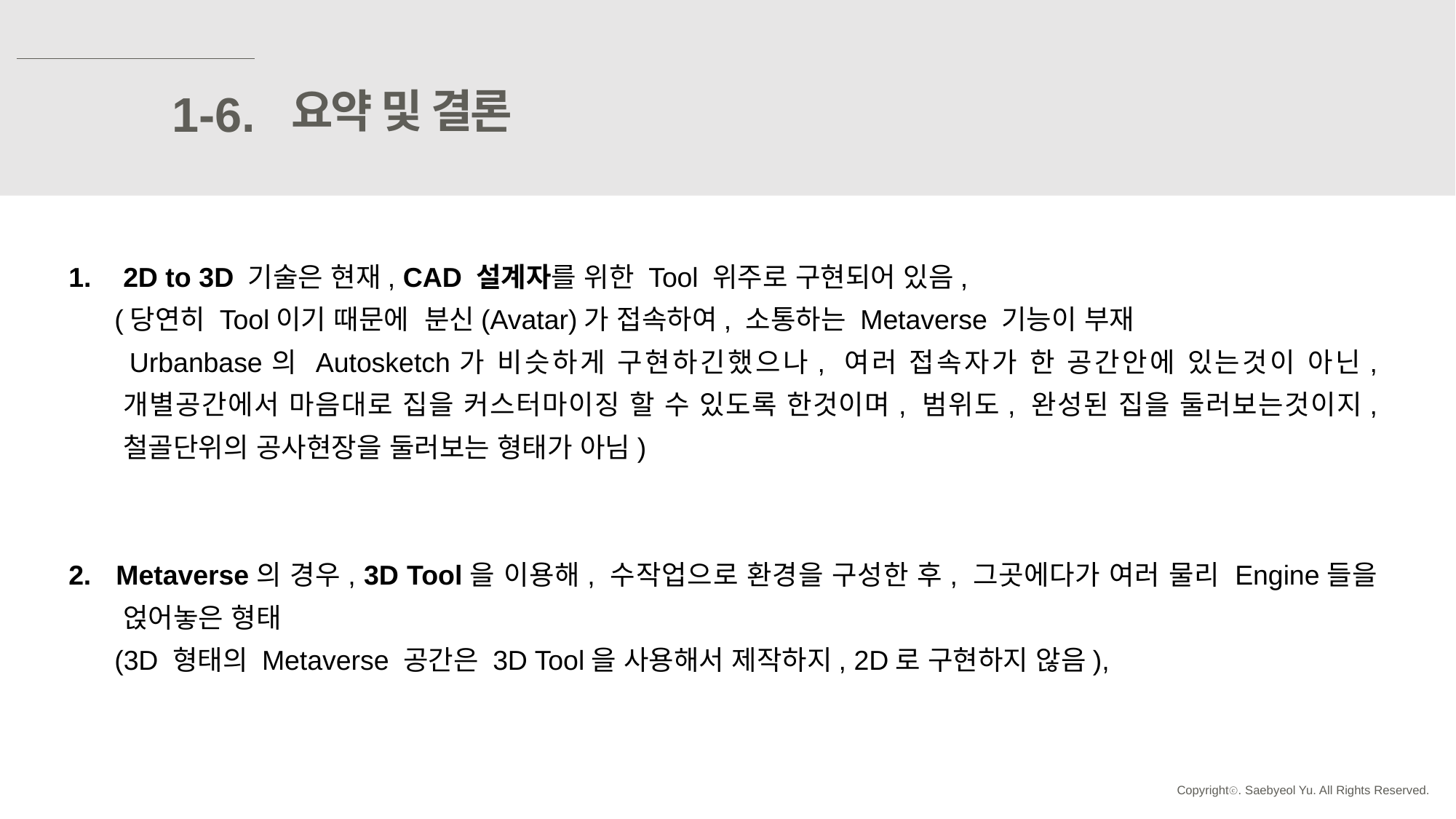

요약 및 결론
1-6.
2D to 3D 기술은 현재, CAD 설계자를 위한 Tool 위주로 구현되어 있음,
      (당연히 Tool이기 때문에  분신(Avatar)가 접속하여, 소통하는 Metaverse 기능이 부재
      Urbanbase의 Autosketch가 비슷하게 구현하긴했으나, 여러 접속자가 한 공간안에 있는것이 아닌, 개별공간에서 마음대로 집을 커스터마이징 할 수 있도록 한것이며, 범위도, 완성된 집을 둘러보는것이지, 철골단위의 공사현장을 둘러보는 형태가 아님)

2.   Metaverse의 경우, 3D Tool을 이용해, 수작업으로 환경을 구성한 후, 그곳에다가 여러 물리 Engine들을 얹어놓은 형태
      (3D 형태의 Metaverse 공간은 3D Tool을 사용해서 제작하지, 2D로 구현하지 않음),